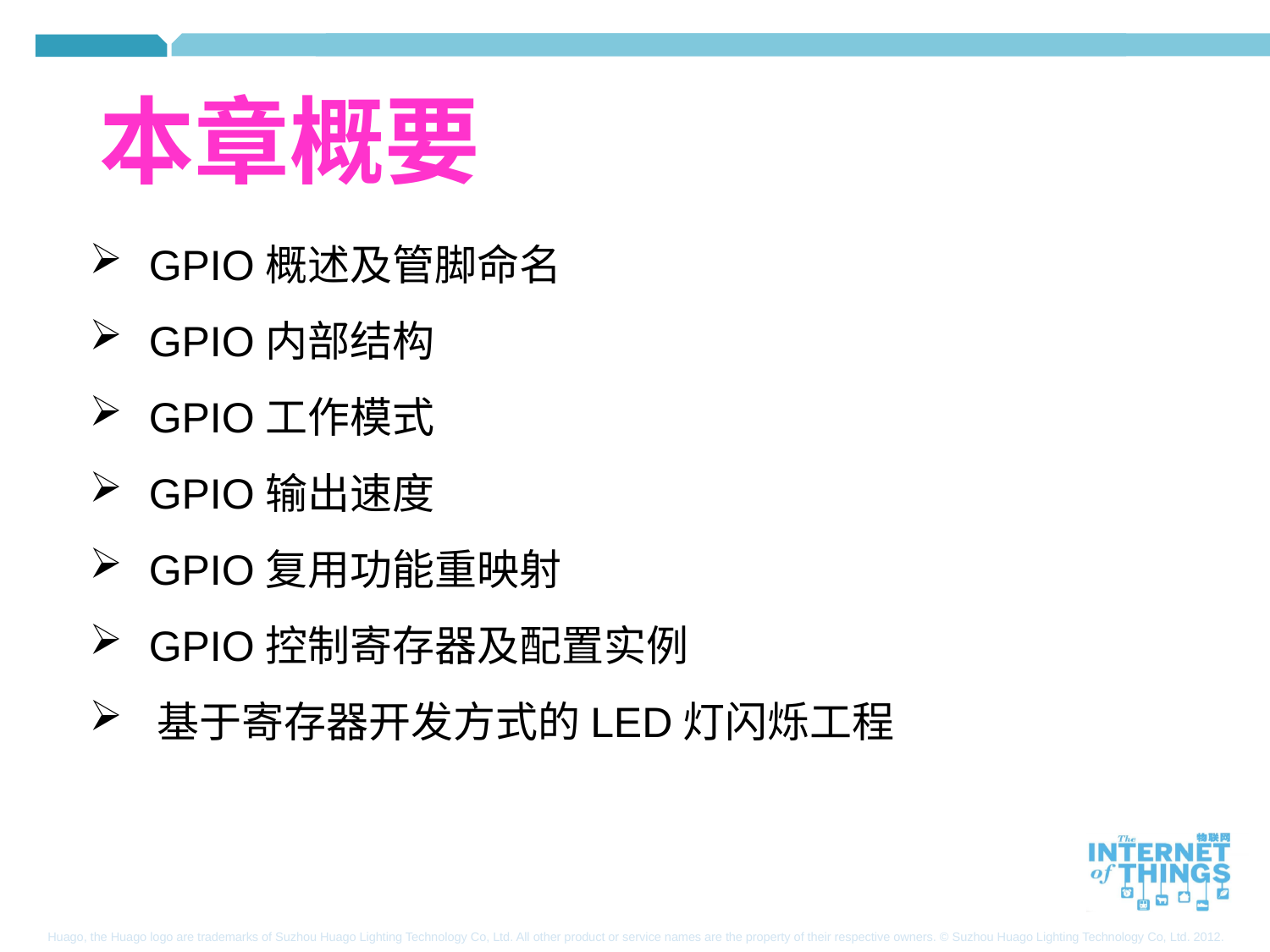

本章概要
 GPIO概述及管脚命名
 GPIO内部结构
 GPIO工作模式
 GPIO输出速度
 GPIO复用功能重映射
 GPIO控制寄存器及配置实例
 基于寄存器开发方式的LED灯闪烁工程
二传输网络介绍